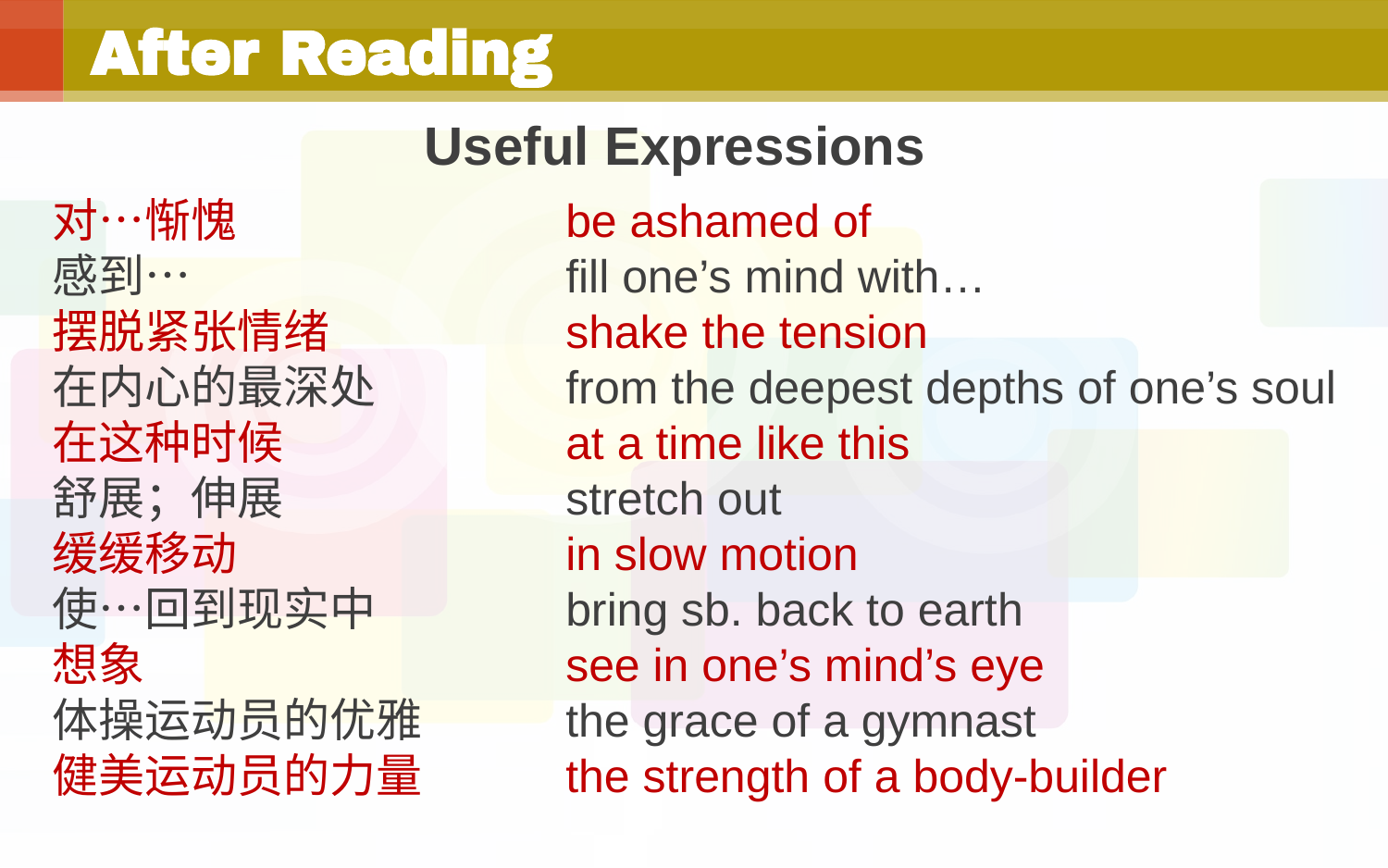

# After Reading
Useful Expressions
对…惭愧
感到…
摆脱紧张情绪
在内心的最深处
在这种时候
舒展；伸展
缓缓移动
使…回到现实中
想象
体操运动员的优雅
健美运动员的力量
be ashamed of
fill one’s mind with…
shake the tension
from the deepest depths of one’s soul
at a time like this
stretch out
in slow motion
bring sb. back to earth
see in one’s mind’s eye
the grace of a gymnast
the strength of a body-builder